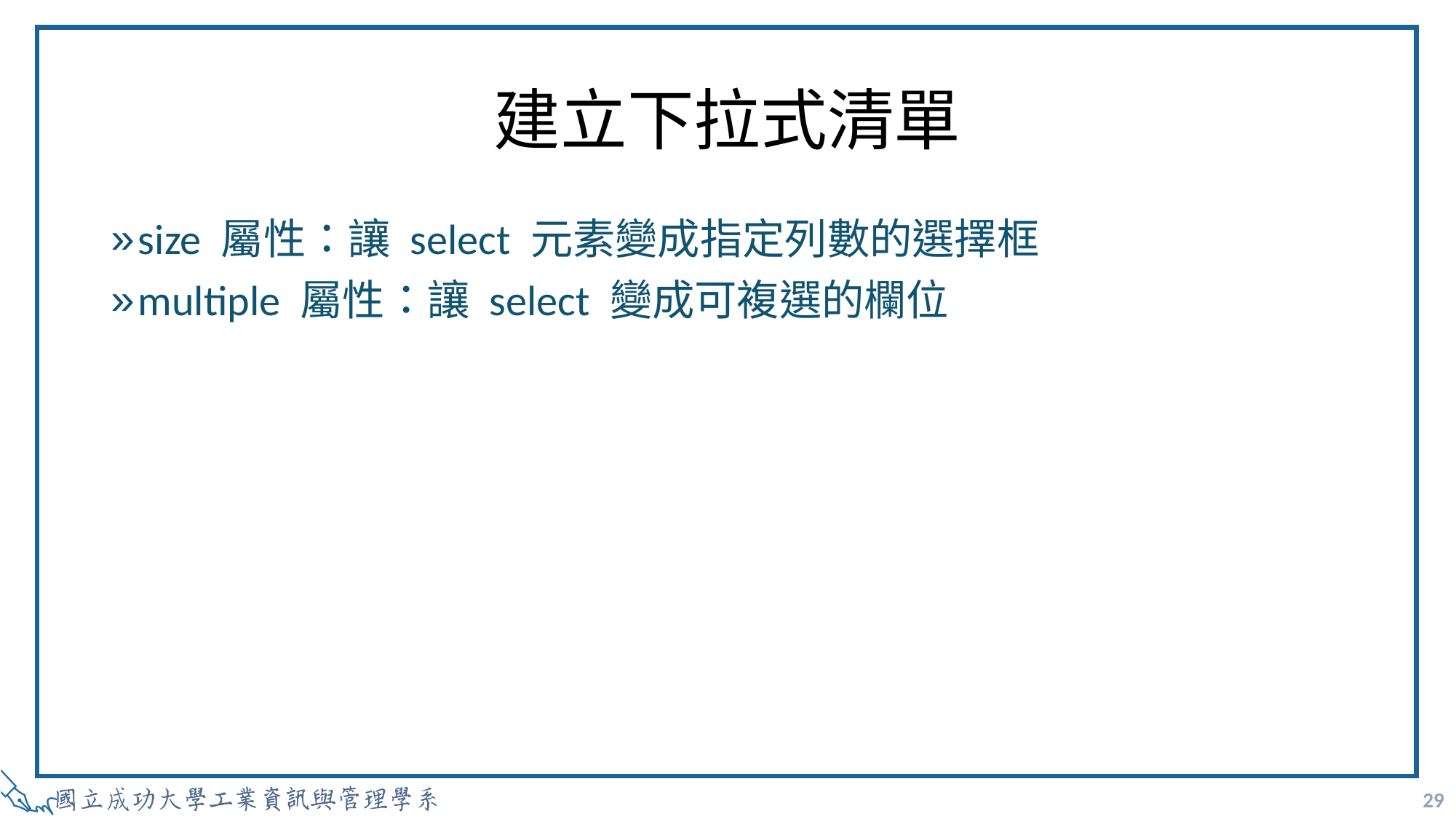

# 建立下拉式清單
size 屬性：讓 select 元素變成指定列數的選擇框
multiple 屬性：讓 select 變成可複選的欄位
29